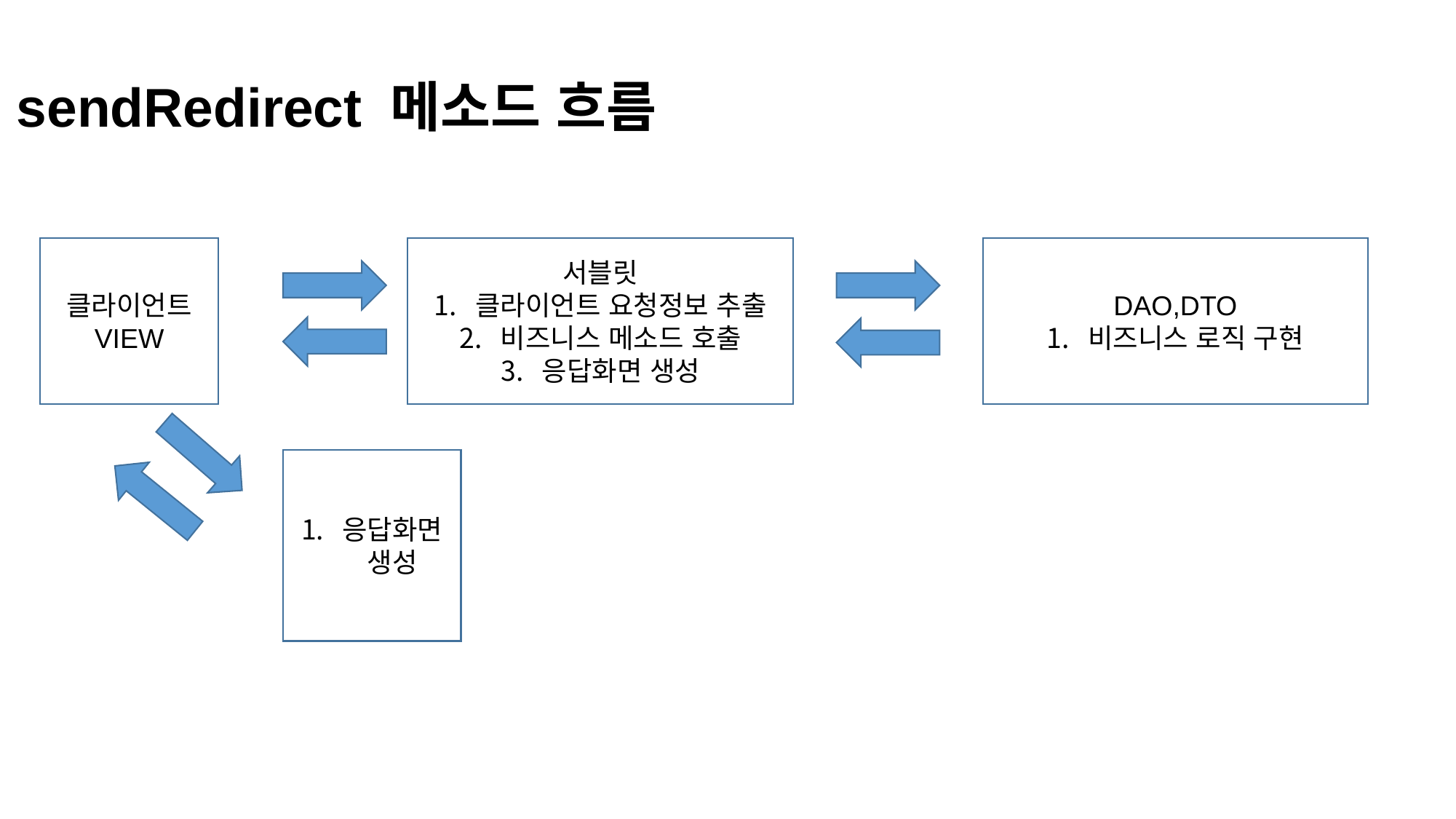

sendRedirect 메소드 흐름
서블릿
클라이언트 요청정보 추출
비즈니스 메소드 호출
응답화면 생성
DAO,DTO
비즈니스 로직 구현
클라이언트
VIEW

응답화면 생성